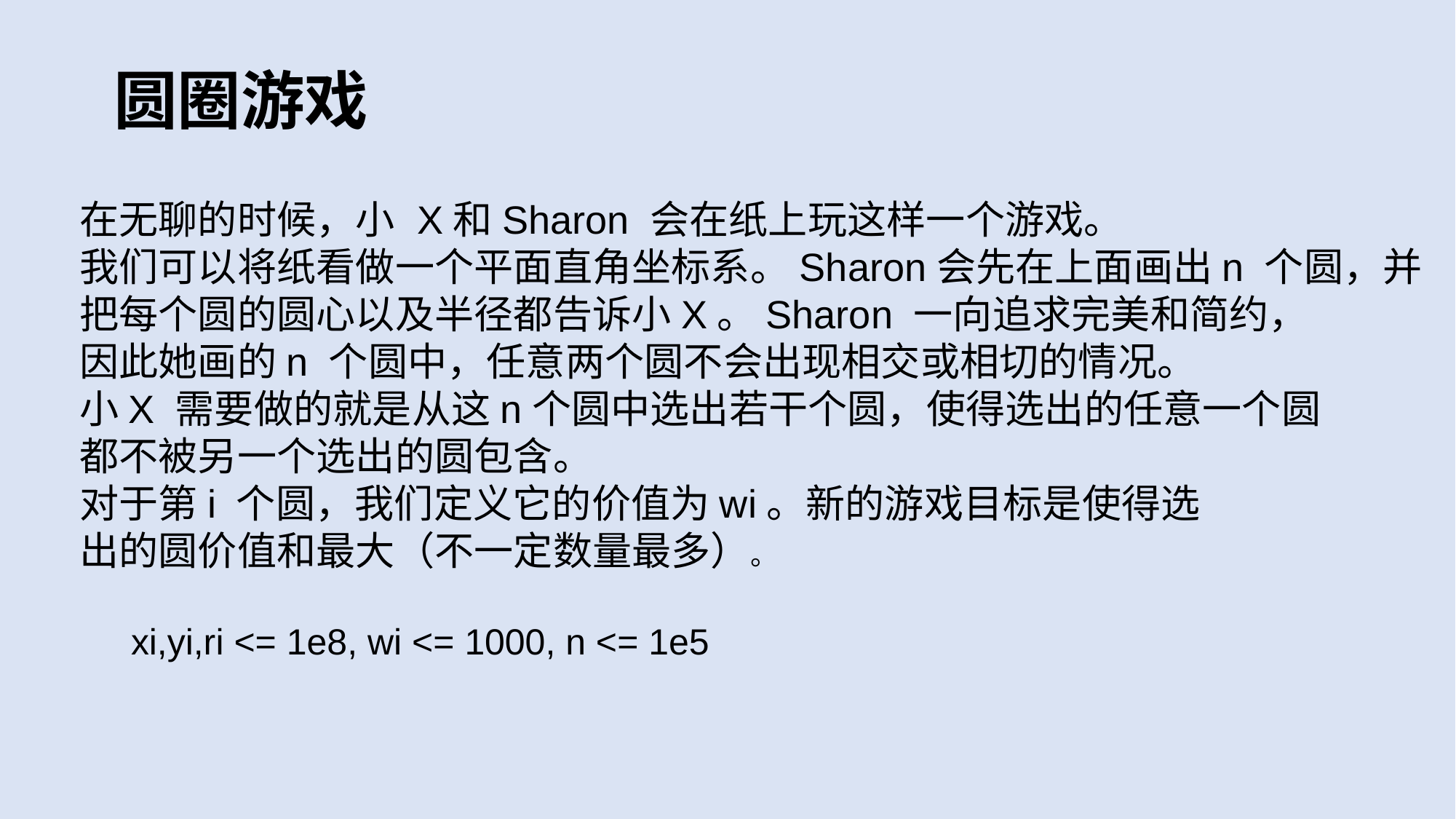

圆圈游戏

在无聊的时候，小 X和Sharon 会在纸上玩这样一个游戏。
我们可以将纸看做一个平面直角坐标系。Sharon会先在上面画出n 个圆，并
把每个圆的圆心以及半径都告诉小X。Sharon 一向追求完美和简约，
因此她画的n 个圆中，任意两个圆不会出现相交或相切的情况。
小X 需要做的就是从这n个圆中选出若干个圆，使得选出的任意一个圆
都不被另一个选出的圆包含。
对于第i 个圆，我们定义它的价值为wi。新的游戏目标是使得选
出的圆价值和最大（不一定数量最多）。
xi,yi,ri <= 1e8, wi <= 1000, n <= 1e5